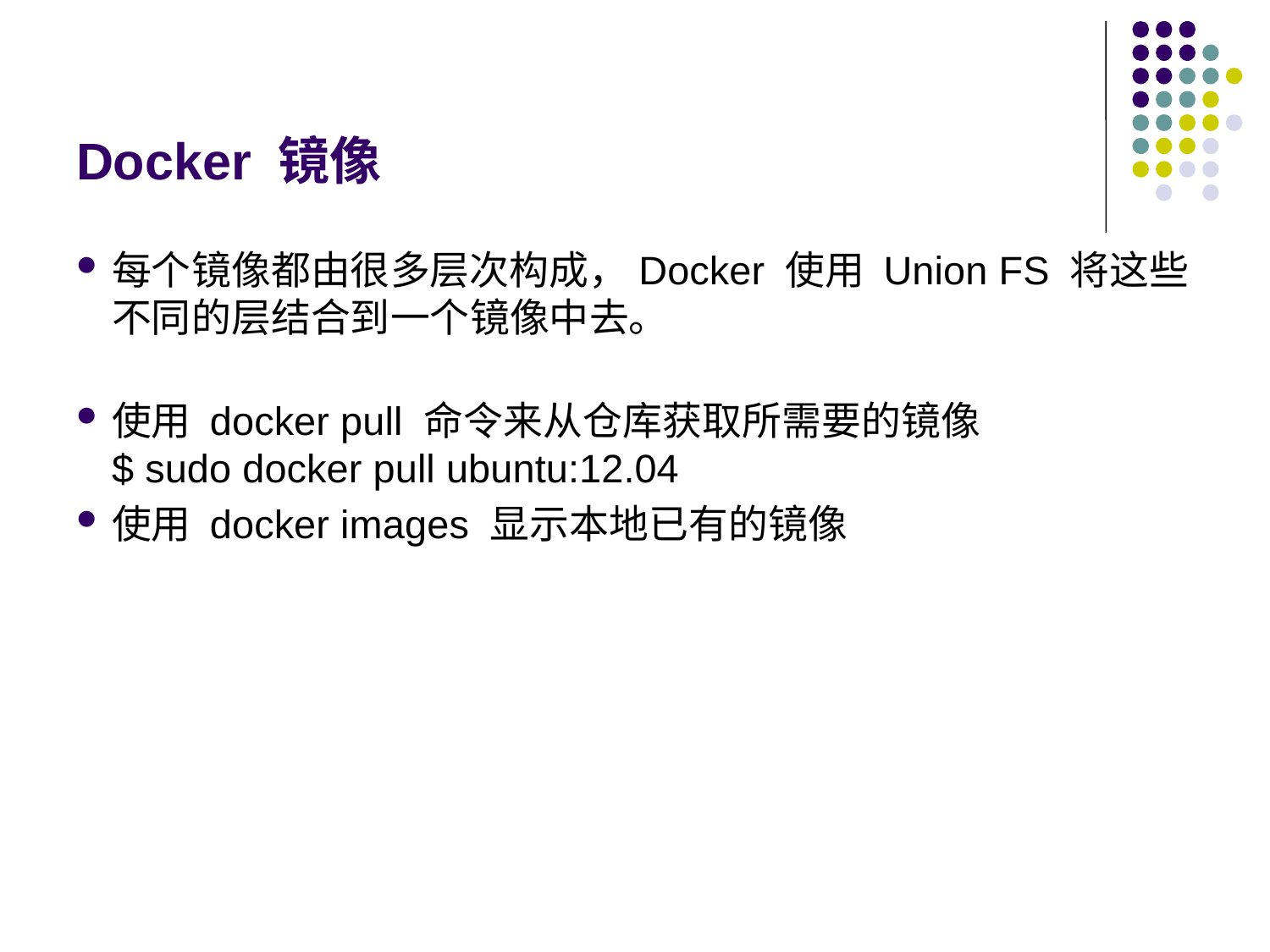

# Docker 镜像
每个镜像都由很多层次构成，Docker 使用 Union FS 将这些不同的层结合到一个镜像中去。
使用 docker pull 命令来从仓库获取所需要的镜像
$ sudo docker pull ubuntu:12.04
使用 docker images 显示本地已有的镜像